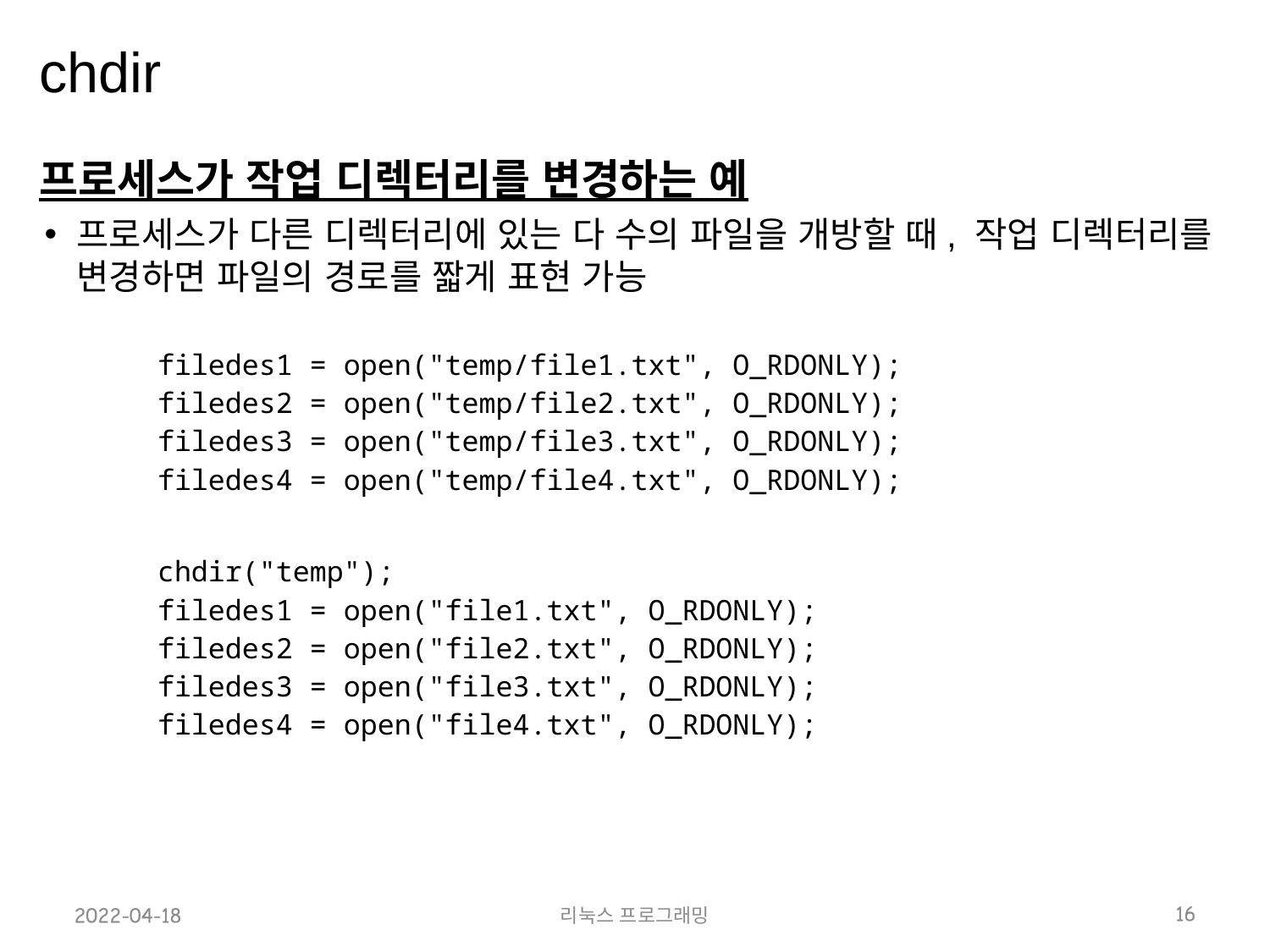

# chdir
프로세스가 작업 디렉터리를 변경하는 예
프로세스가 다른 디렉터리에 있는 다 수의 파일을 개방할 때, 작업 디렉터리를 변경하면 파일의 경로를 짧게 표현 가능
| filedes1 = open("temp/file1.txt", O\_RDONLY); filedes2 = open("temp/file2.txt", O\_RDONLY); filedes3 = open("temp/file3.txt", O\_RDONLY); filedes4 = open("temp/file4.txt", O\_RDONLY); |
| --- |
| chdir("temp"); filedes1 = open("file1.txt", O\_RDONLY); filedes2 = open("file2.txt", O\_RDONLY); filedes3 = open("file3.txt", O\_RDONLY); filedes4 = open("file4.txt", O\_RDONLY); |
| --- |
2022-04-18
리눅스 프로그래밍
16